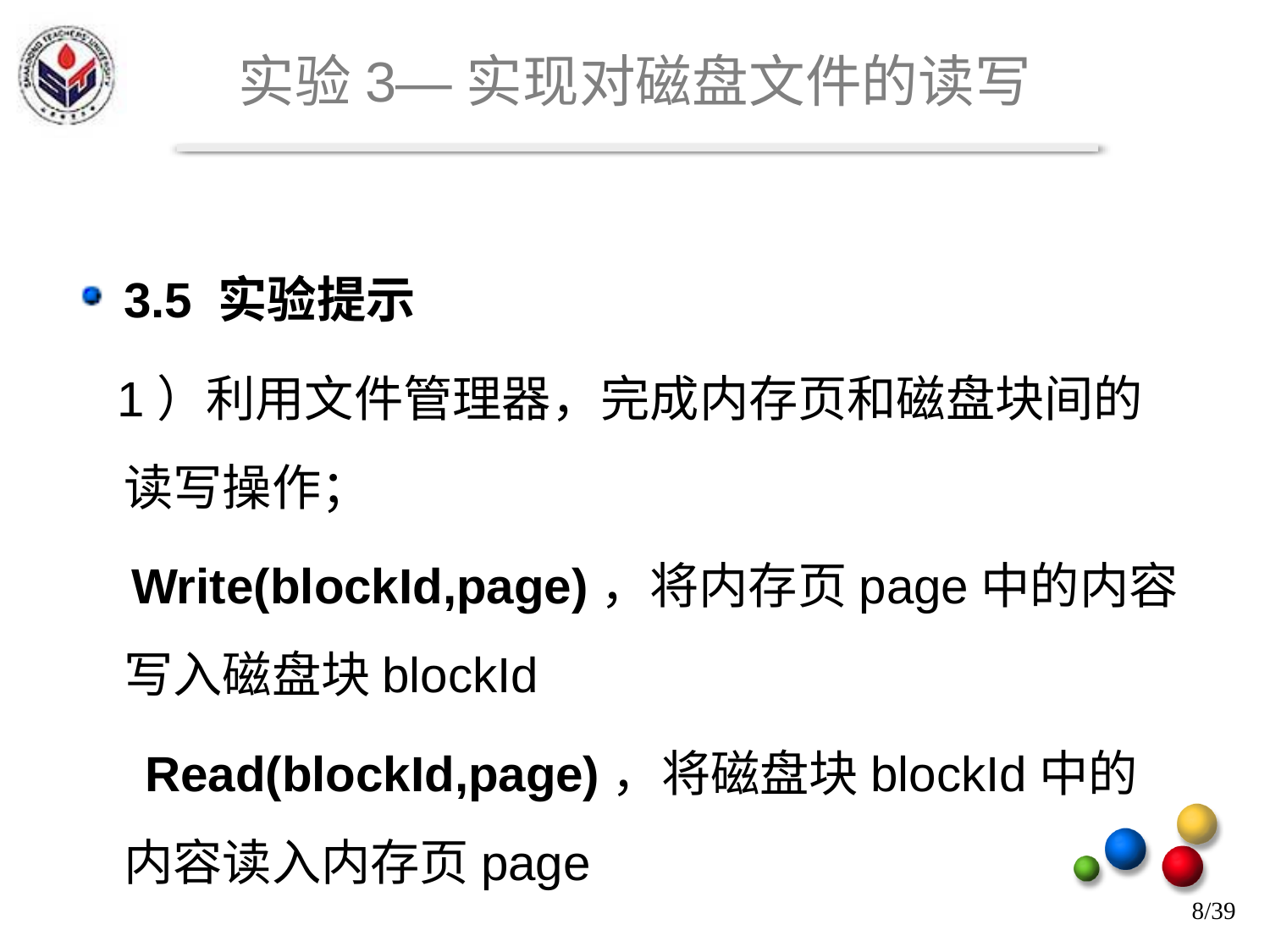

# 实验3—实现对磁盘文件的读写
3.5 实验提示
   1）利用文件管理器，完成内存页和磁盘块间的读写操作；
    Write(blockId,page)，将内存页page中的内容写入磁盘块blockId
     Read(blockId,page)，将磁盘块blockId中的内容读入内存页page

8/39